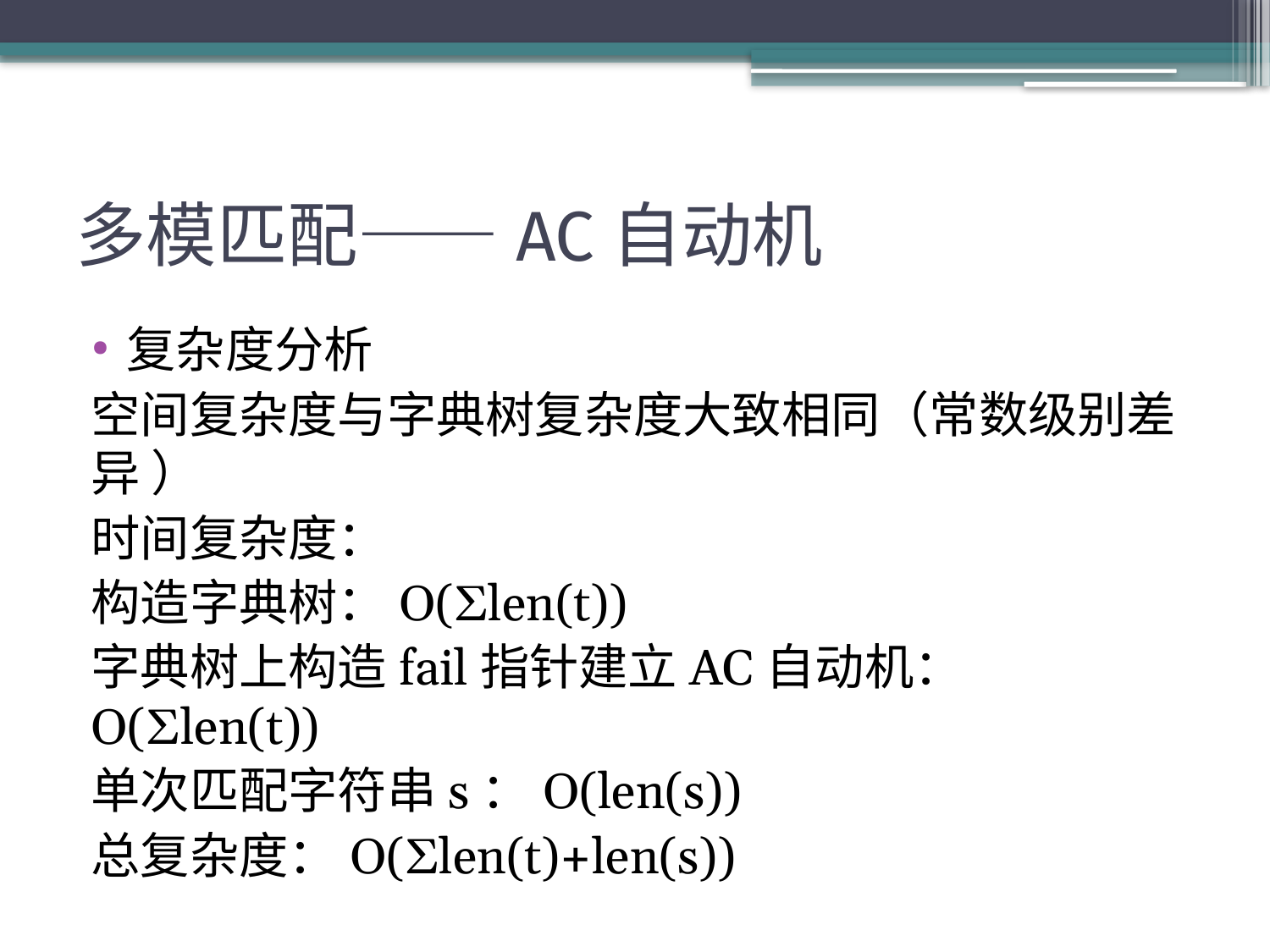

# 多模匹配——AC自动机
复杂度分析
空间复杂度与字典树复杂度大致相同（常数级别差异 ）
时间复杂度：
构造字典树：O(Σlen(t))
字典树上构造fail指针建立AC自动机：O(Σlen(t))
单次匹配字符串s：O(len(s))
总复杂度：O(Σlen(t)+len(s))